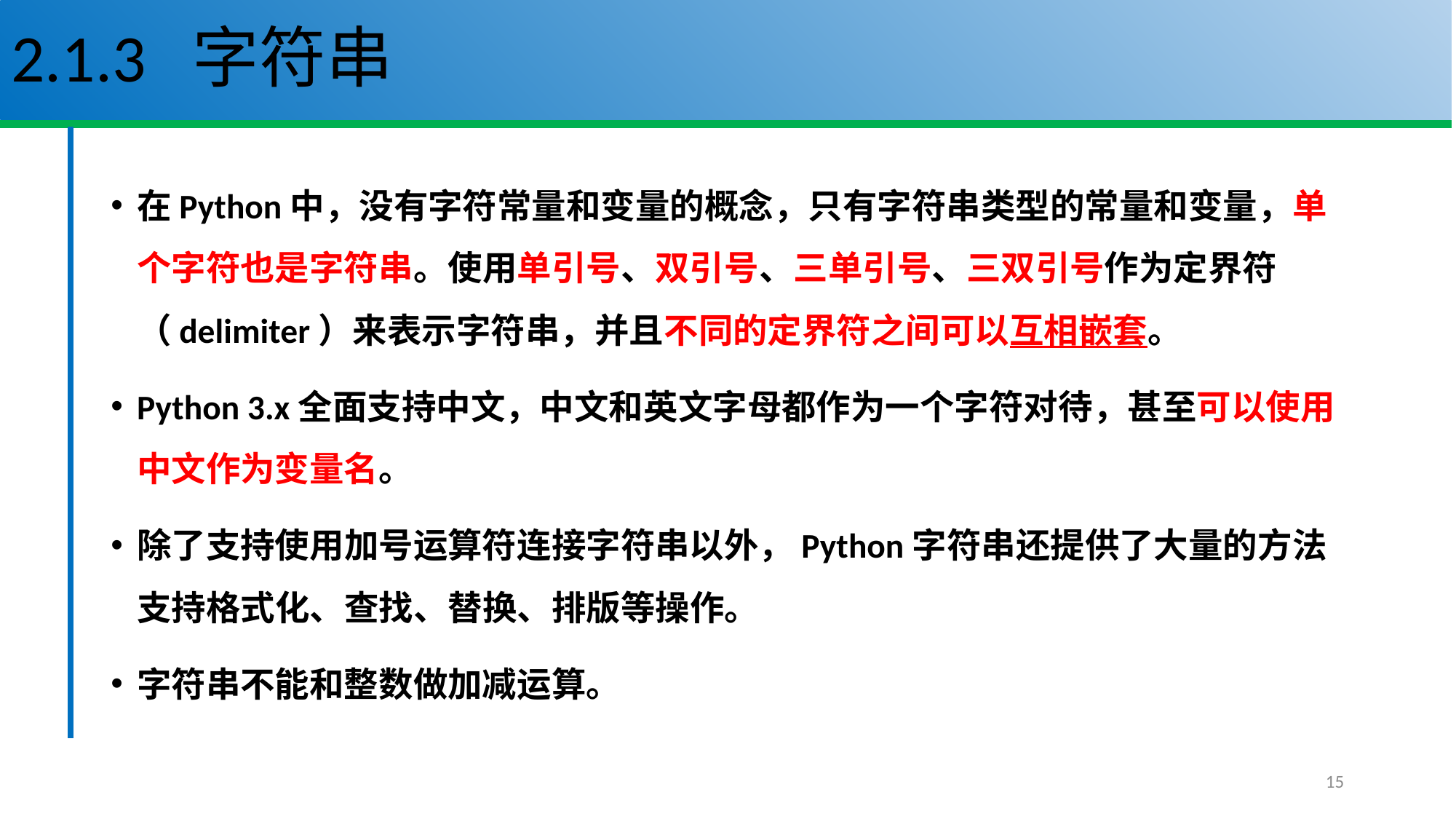

# 2.1.3  字符串
在Python中，没有字符常量和变量的概念，只有字符串类型的常量和变量，单个字符也是字符串。使用单引号、双引号、三单引号、三双引号作为定界符（delimiter）来表示字符串，并且不同的定界符之间可以互相嵌套。
Python 3.x全面支持中文，中文和英文字母都作为一个字符对待，甚至可以使用中文作为变量名。
除了支持使用加号运算符连接字符串以外，Python字符串还提供了大量的方法支持格式化、查找、替换、排版等操作。
字符串不能和整数做加减运算。
15